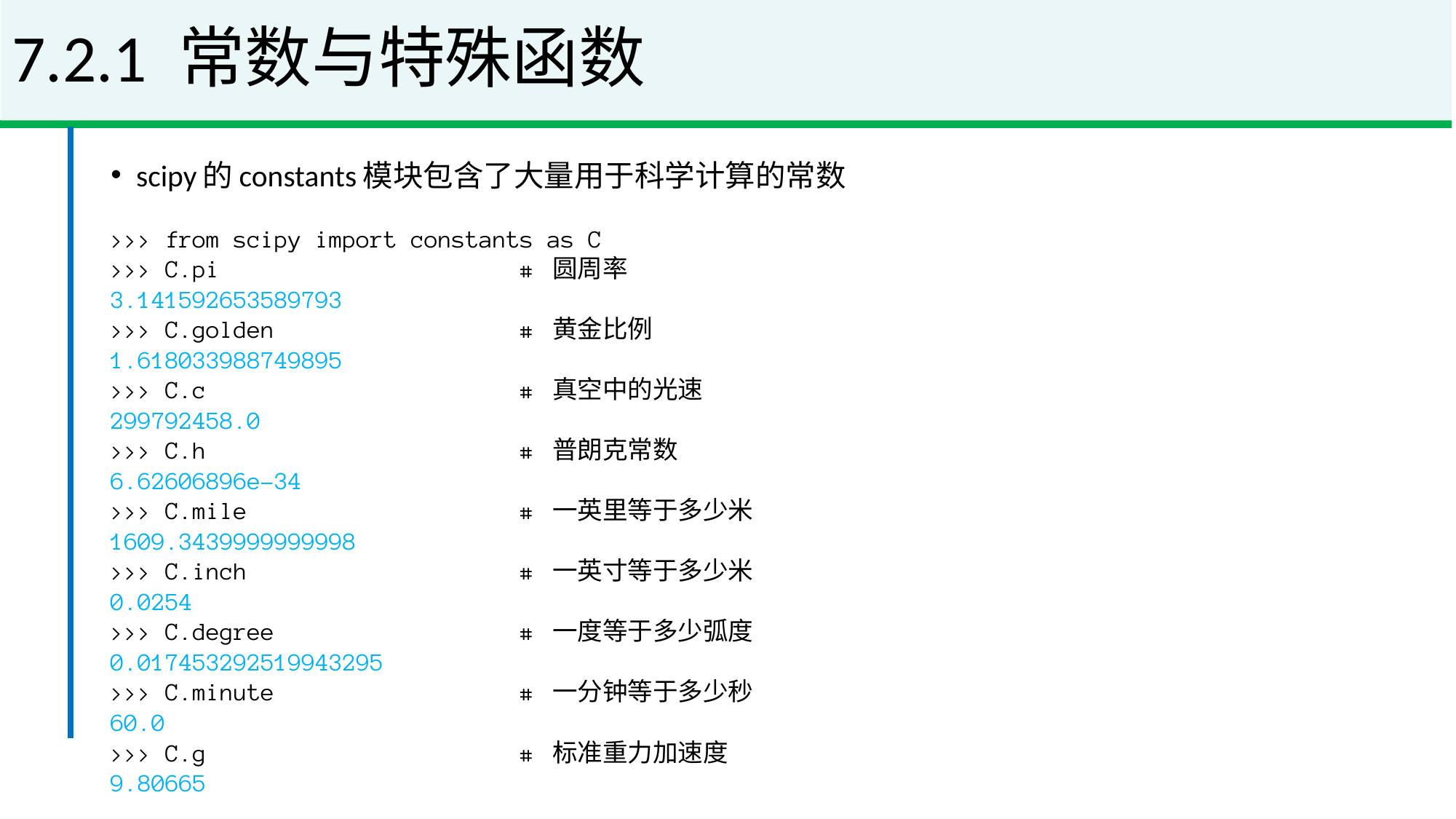

# 7.2.1 常数与特殊函数
scipy的constants模块包含了大量用于科学计算的常数

>>> from scipy import constants as C
>>> C.pi                      # 圆周率
3.141592653589793
>>> C.golden                  # 黄金比例
1.618033988749895
>>> C.c                       # 真空中的光速
299792458.0
>>> C.h                       # 普朗克常数
6.62606896e-34
>>> C.mile                    # 一英里等于多少米
1609.3439999999998
>>> C.inch                    # 一英寸等于多少米
0.0254
>>> C.degree                  # 一度等于多少弧度
0.017453292519943295
>>> C.minute                  # 一分钟等于多少秒
60.0
>>> C.g                       # 标准重力加速度
9.80665